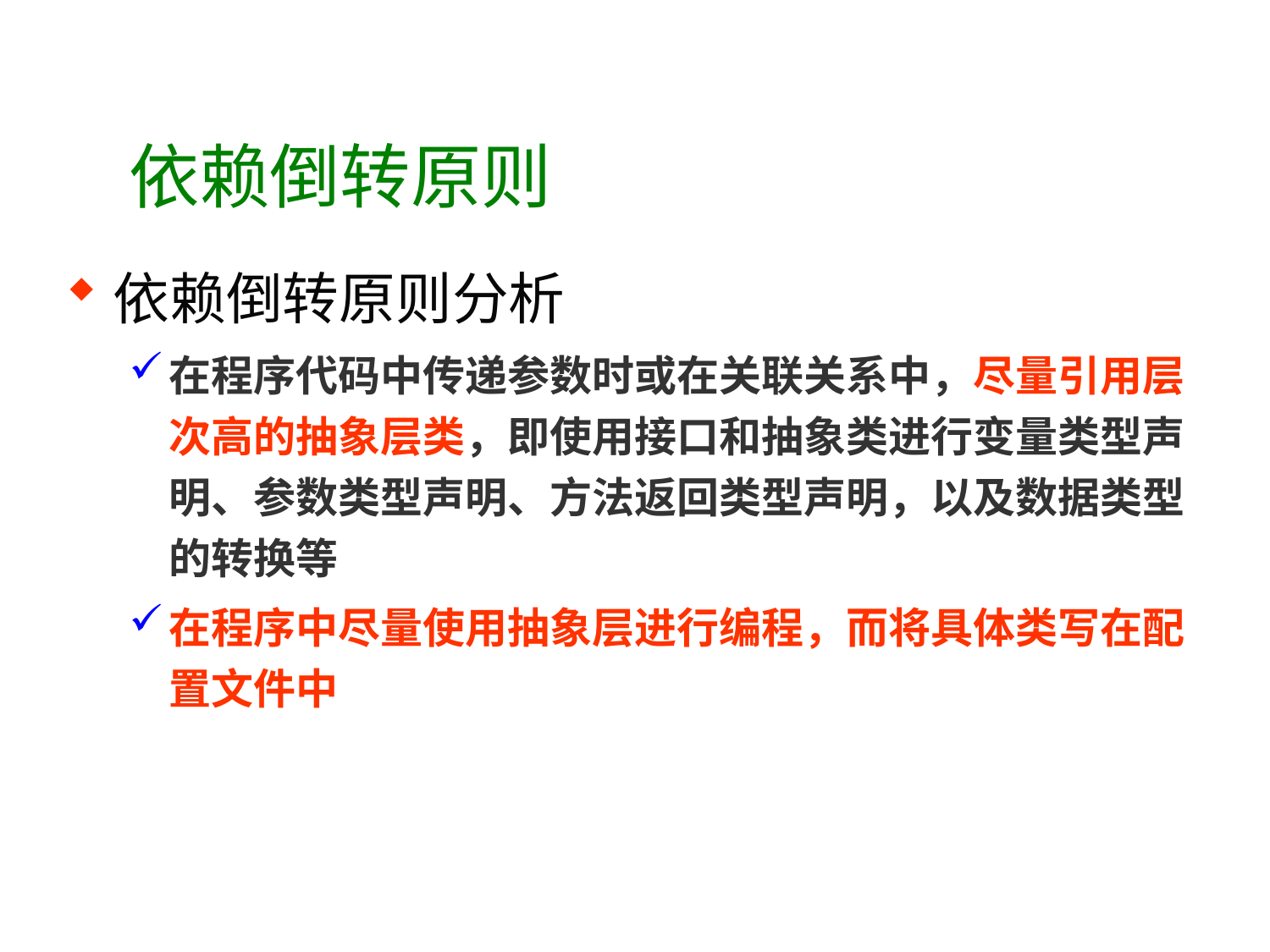

# 依赖倒转原则
依赖倒转原则分析
在程序代码中传递参数时或在关联关系中，尽量引用层次高的抽象层类，即使用接口和抽象类进行变量类型声明、参数类型声明、方法返回类型声明，以及数据类型的转换等
在程序中尽量使用抽象层进行编程，而将具体类写在配置文件中